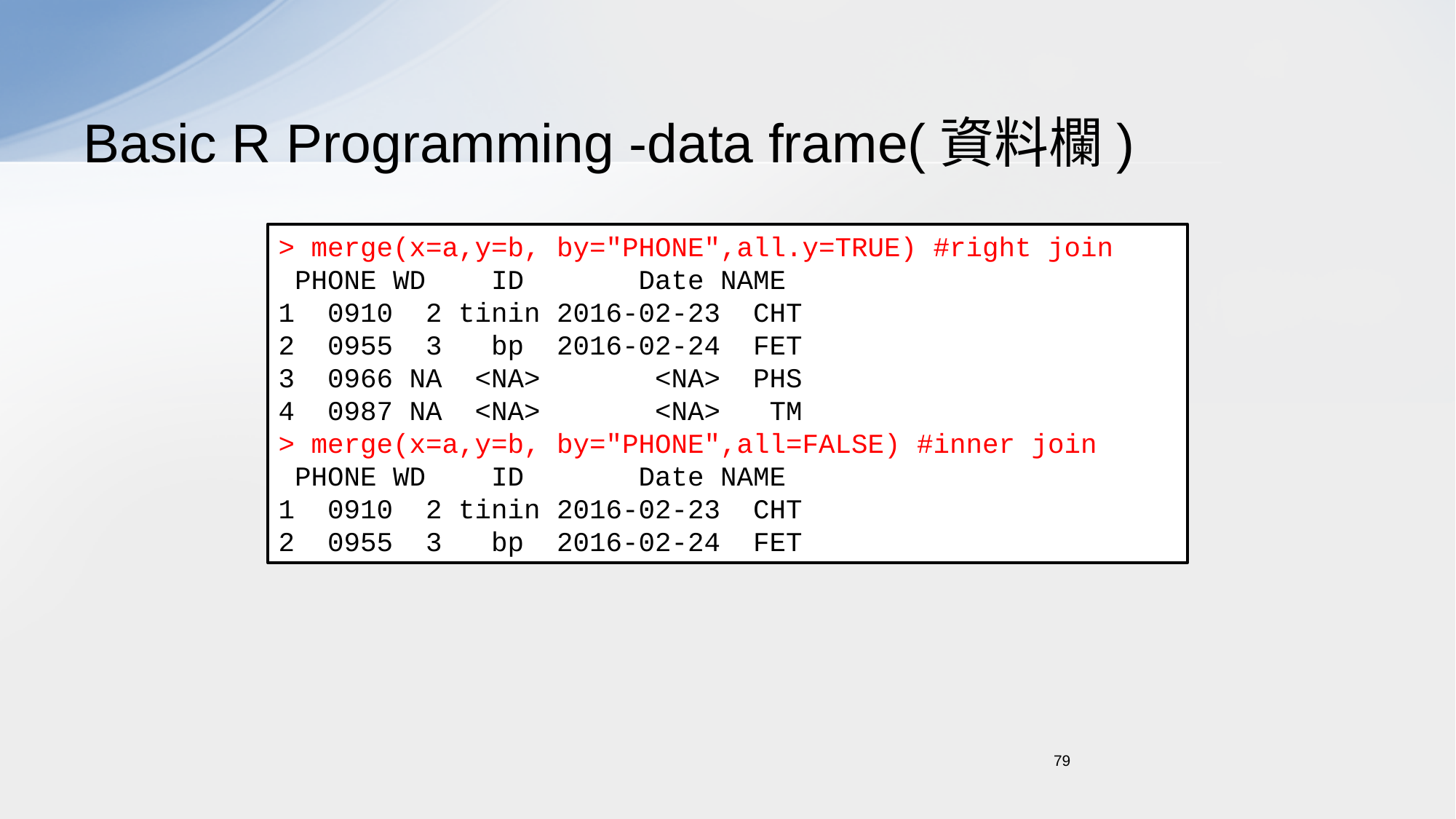

# Basic R Programming -data frame(資料欄)

> merge(x=a,y=b, by="PHONE",all.y=TRUE) #right join
 PHONE WD    ID       Date NAME
1  0910  2 tinin 2016-02-23  CHT
2  0955  3   bp  2016-02-24  FET
3  0966 NA  <NA>       <NA>  PHS
4  0987 NA  <NA>       <NA>   TM
> merge(x=a,y=b, by="PHONE",all=FALSE) #inner join
 PHONE WD    ID       Date NAME
1  0910  2 tinin 2016-02-23  CHT
2  0955  3   bp  2016-02-24  FET
79